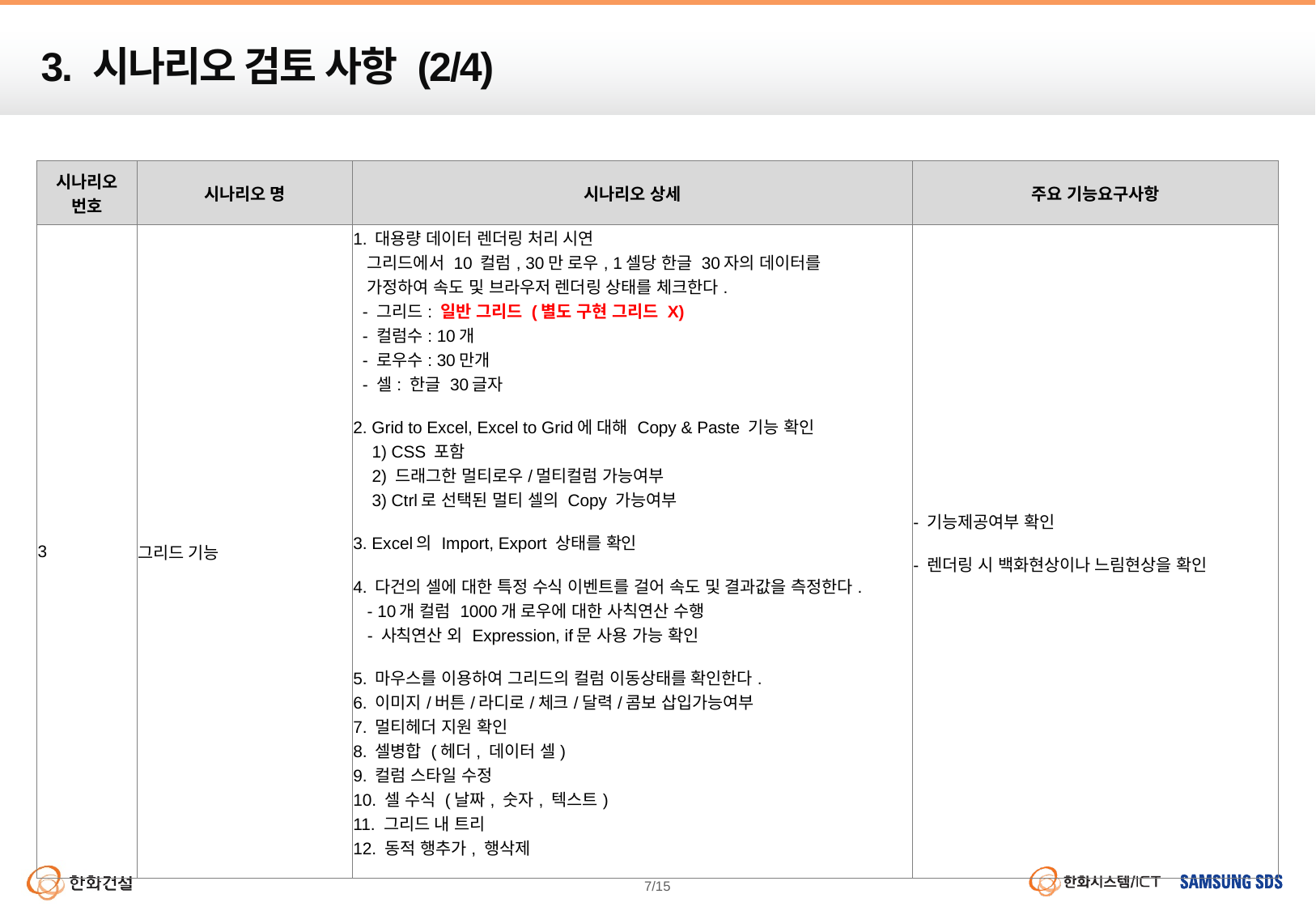

# 3. 시나리오 검토 사항 (2/4)
| 시나리오 번호 | 시나리오 명 | 시나리오 상세 | 주요 기능요구사항 |
| --- | --- | --- | --- |
| 3 | 그리드 기능 | 1. 대용량 데이터 렌더링 처리 시연 그리드에서 10 컬럼, 30만 로우, 1셀당 한글 30자의 데이터를 가정하여 속도 및 브라우저 렌더링 상태를 체크한다. - 그리드: 일반 그리드 (별도 구현 그리드 X) - 컬럼수: 10개 - 로우수: 30만개 - 셀: 한글 30글자 2. Grid to Excel, Excel to Grid에 대해 Copy & Paste 기능 확인 1) CSS 포함 2) 드래그한 멀티로우/멀티컬럼 가능여부 3) Ctrl로 선택된 멀티 셀의 Copy 가능여부 3. Excel의 Import, Export 상태를 확인 4. 다건의 셀에 대한 특정 수식 이벤트를 걸어 속도 및 결과값을 측정한다. - 10개 컬럼 1000개 로우에 대한 사칙연산 수행 - 사칙연산 외 Expression, if문 사용 가능 확인 5. 마우스를 이용하여 그리드의 컬럼 이동상태를 확인한다. 6. 이미지/버튼/라디로/체크/달력/콤보 삽입가능여부 7. 멀티헤더 지원 확인 8. 셀병합 (헤더, 데이터 셀) 9. 컬럼 스타일 수정 10. 셀 수식 (날짜, 숫자, 텍스트) 11. 그리드 내 트리 12. 동적 행추가, 행삭제 | - 기능제공여부 확인 - 렌더링 시 백화현상이나 느림현상을 확인 |